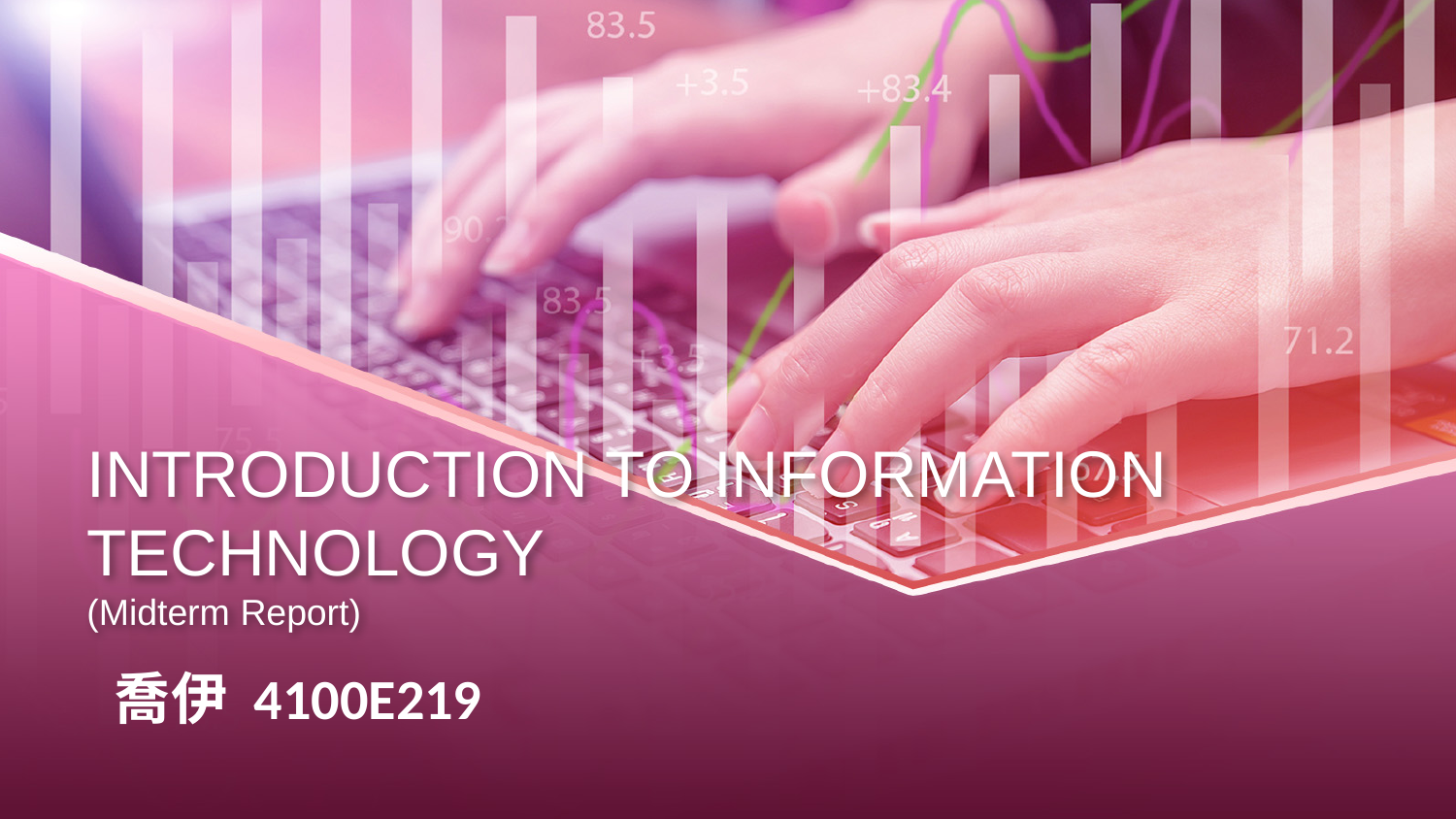

# INTRODUCTION TO INFORMATION TECHNOLOGY (Midterm Report)
 喬伊 4100E219